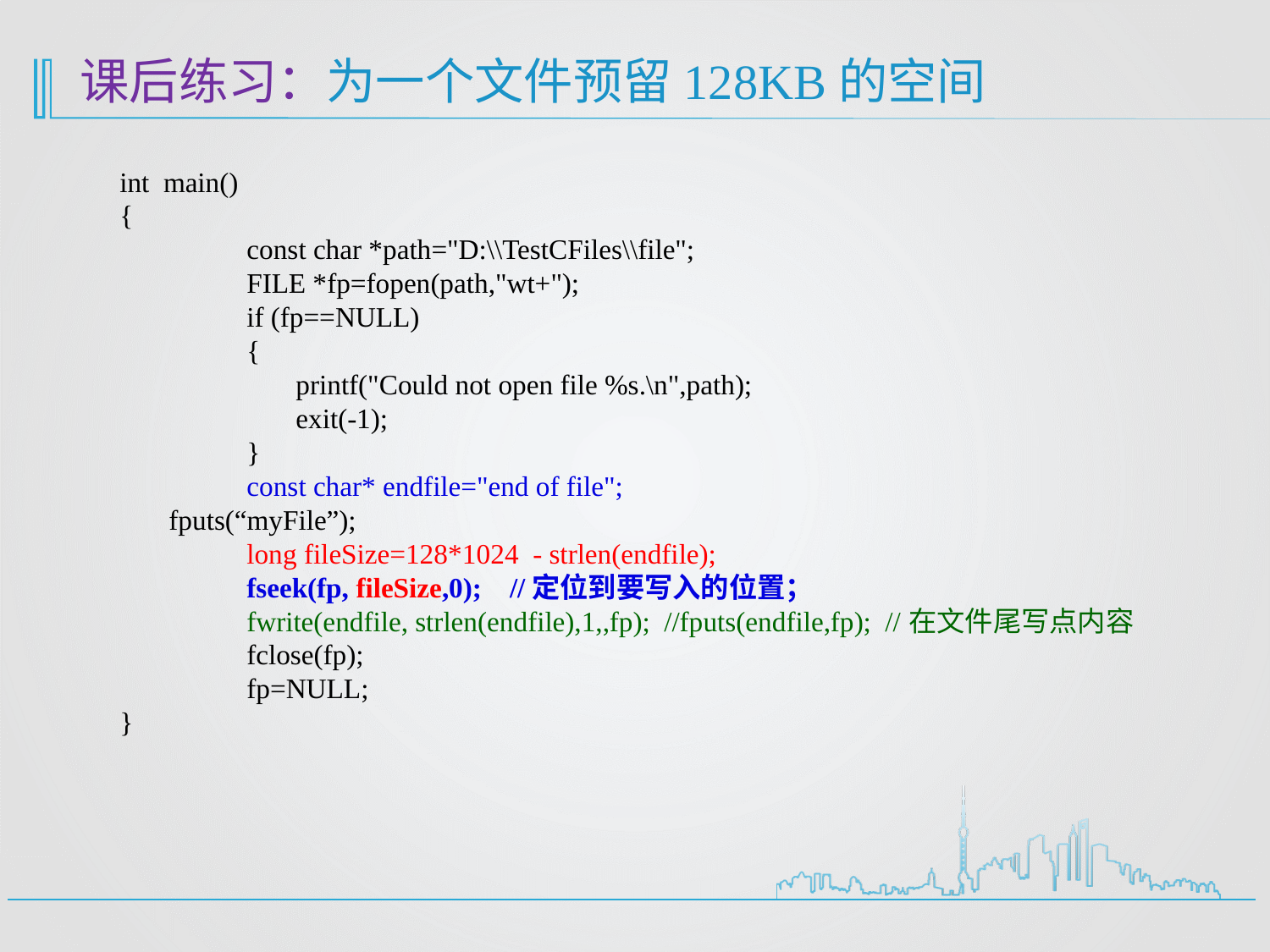

# 课后练习：为一个文件预留128KB的空间
int  main()
{
	const char *path="D:\\TestCFiles\\file";
	FILE *fp=fopen(path,"wt+");
	if (fp==NULL)
	{
	       printf("Could not open file %s.\n",path);
	       exit(-1);
	}
	const char* endfile="end of file";
       fputs(“myFile”);
	long fileSize=128*1024  - strlen(endfile);
	fseek(fp, fileSize,0);    //定位到要写入的位置；
	fwrite(endfile, strlen(endfile),1,,fp);  //fputs(endfile,fp);  //在文件尾写点内容
	fclose(fp);
	fp=NULL;
}